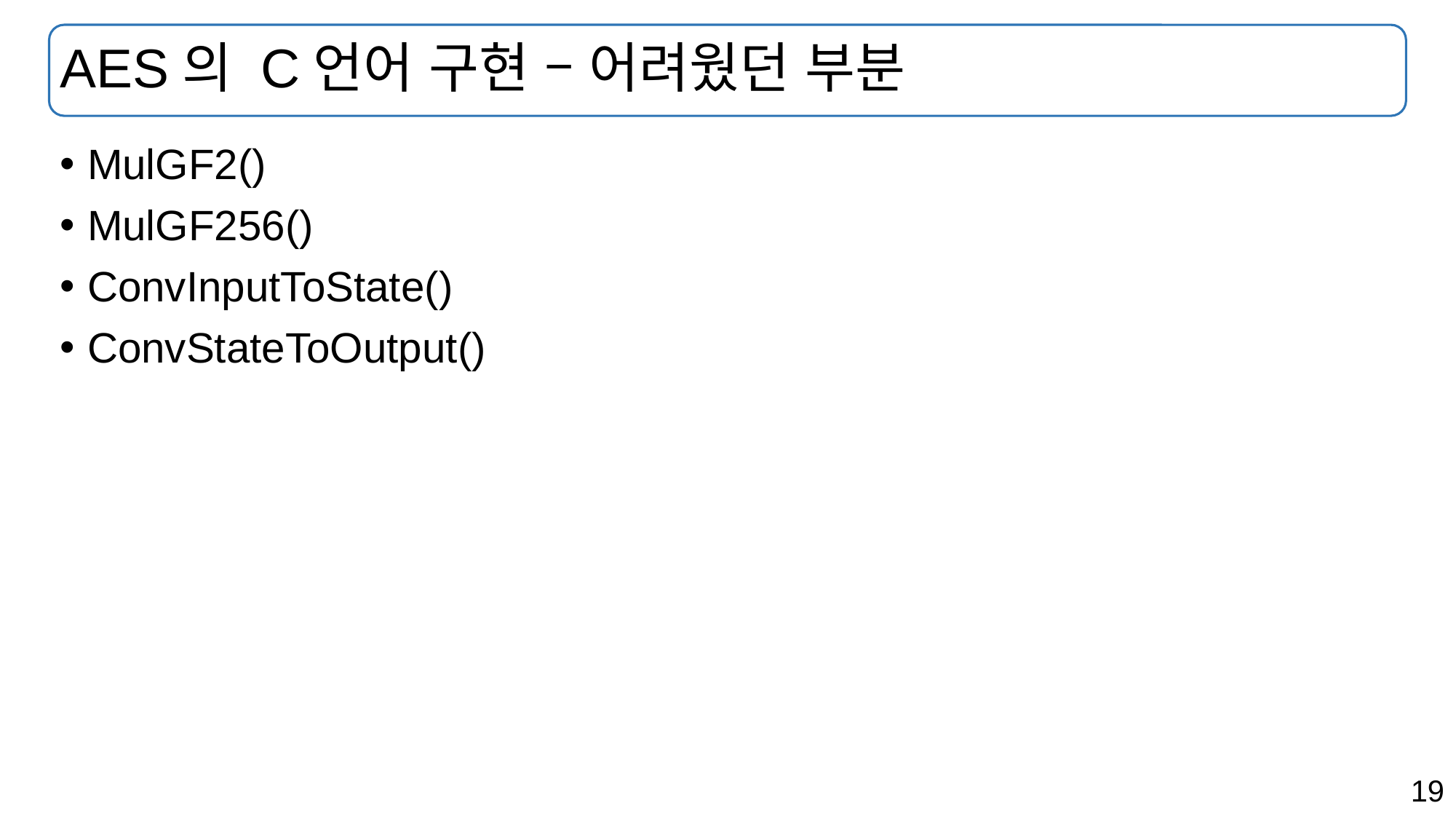

# AES의 C언어 구현 – 어려웠던 부분
MulGF2()
MulGF256()
ConvInputToState()
ConvStateToOutput()